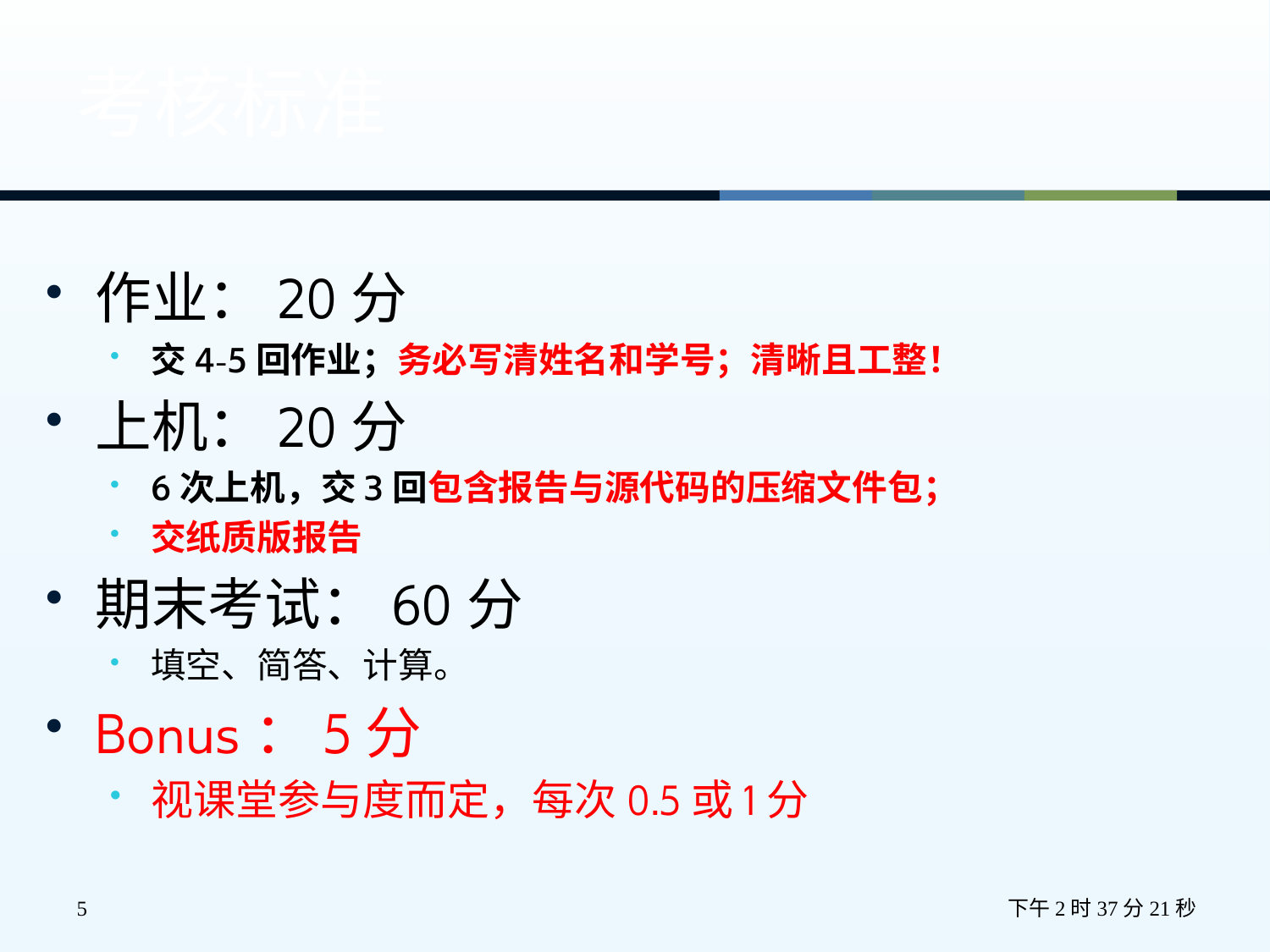

# 考核标准
作业：20分
交4-5回作业；务必写清姓名和学号；清晰且工整！
上机：20分
6次上机，交3回包含报告与源代码的压缩文件包；
交纸质版报告
期末考试：60分
填空、简答、计算。
Bonus：5分
视课堂参与度而定，每次0.5或1分

5
下午2时37分21秒